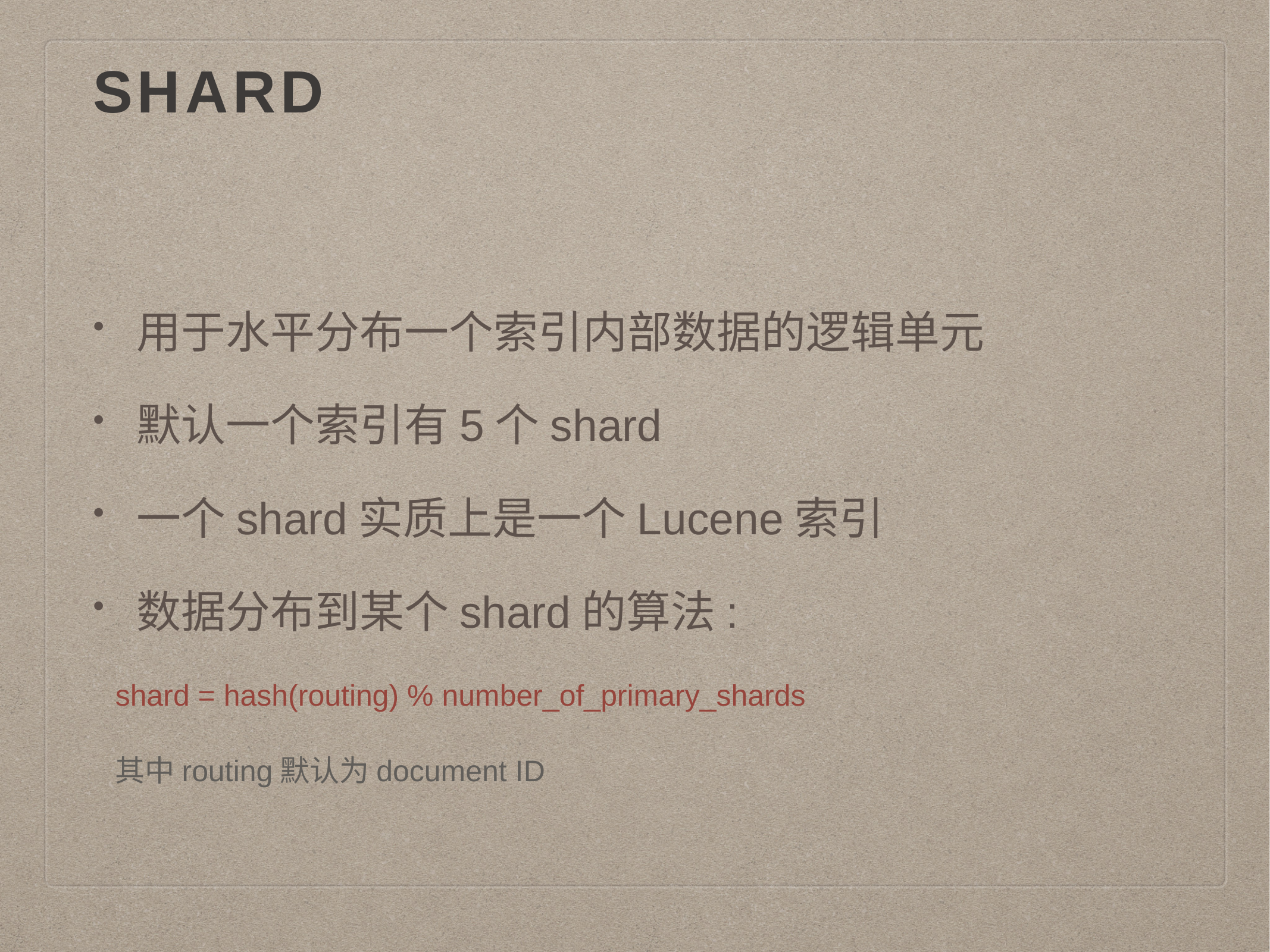

# SHARD
用于水平分布一个索引内部数据的逻辑单元
默认一个索引有5个shard
一个shard实质上是一个Lucene索引
数据分布到某个shard的算法:
shard = hash(routing) % number_of_primary_shards
其中routing默认为document ID
11